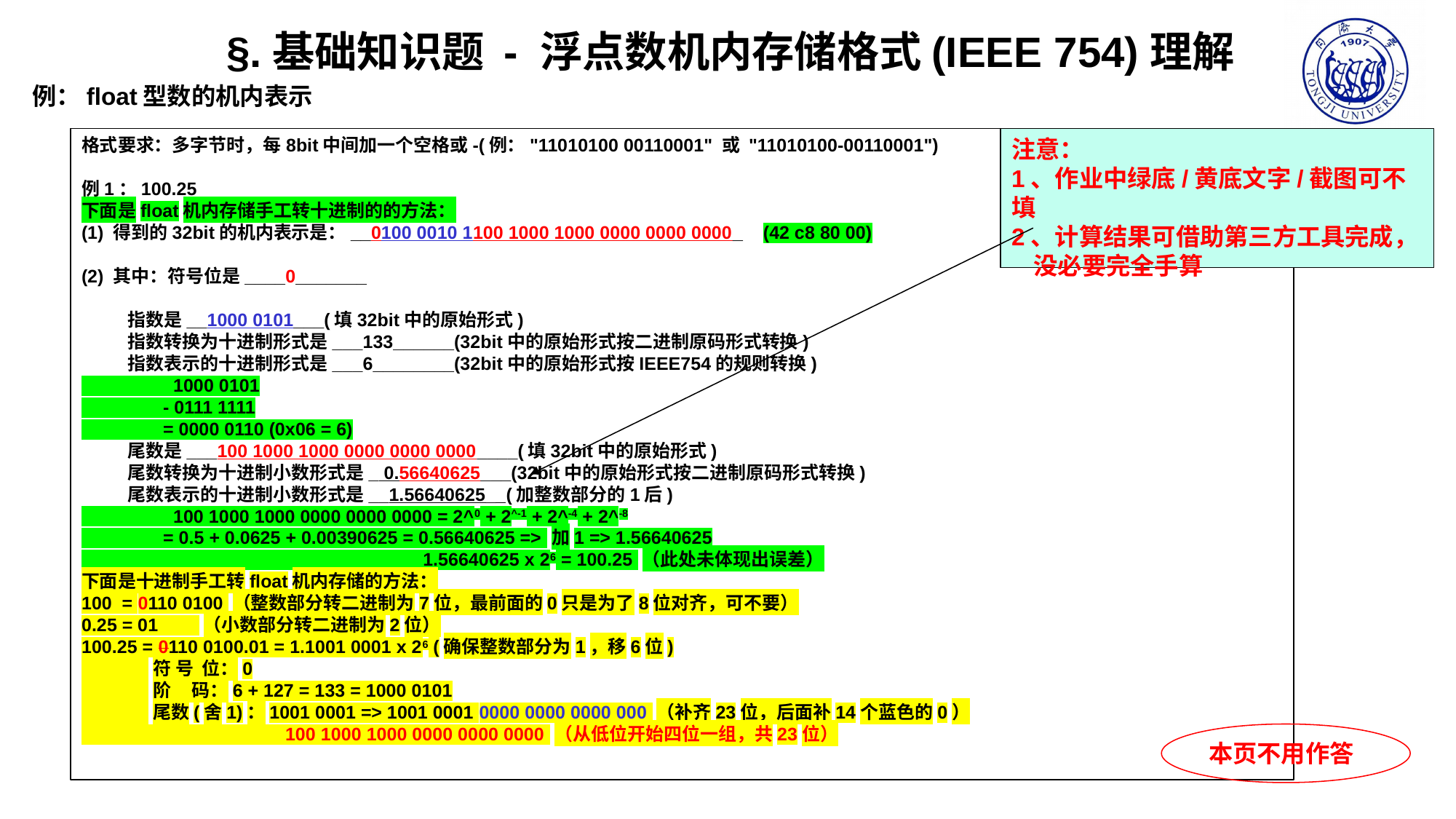

§.基础知识题 - 浮点数机内存储格式(IEEE 754)理解
例：float型数的机内表示
格式要求：多字节时，每8bit中间加一个空格或-(例："11010100 00110001" 或 "11010100-00110001")

例1：100.25
下面是float机内存储手工转十进制的的方法：
(1) 得到的32bit的机内表示是：__0100 0010 1100 1000 1000 0000 0000 0000_    (42 c8 80 00)

(2) 其中：符号位是____0_______

          指数是__1000 0101___(填32bit中的原始形式)
          指数转换为十进制形式是___133______(32bit中的原始形式按二进制原码形式转换)
          指数表示的十进制形式是___6________(32bit中的原始形式按IEEE754的规则转换)
                  1000 0101
                - 0111 1111
                = 0000 0110 (0x06 = 6)
          尾数是___100 1000 1000 0000 0000 0000____(填32bit中的原始形式)
          尾数转换为十进制小数形式是_ 0.56640625___(32bit中的原始形式按二进制原码形式转换)
          尾数表示的十进制小数形式是__1.56640625_  (加整数部分的1后)
                  100 1000 1000 0000 0000 0000 = 2^0 + 2^-1 + 2^-4 + 2^-8
                = 0.5 + 0.0625 + 0.00390625 = 0.56640625 => 加1 => 1.56640625
                                                                   1.56640625 x 26 = 100.25 （此处未体现出误差）
下面是十进制手工转float机内存储的方法：
100  = 0110 0100 （整数部分转二进制为7位，最前面的0只是为了8位对齐，可不要）
0.25 = 01        （小数部分转二进制为2位）
100.25 = 0110 0100.01 = 1.1001 0001 x 26 (确保整数部分为1，移6位)
                符 号  位：0
                阶     码：6 + 127 = 133 = 1000 0101
                尾数(舍1)：1001 0001 => 1001 0001 0000 0000 0000 000 （补齐23位，后面补14个蓝色的0）
                                        100 1000 1000 0000 0000 0000 （从低位开始四位一组，共23位）
注意：
1、作业中绿底/黄底文字/截图可不填
2、计算结果可借助第三方工具完成，
   没必要完全手算
本页不用作答